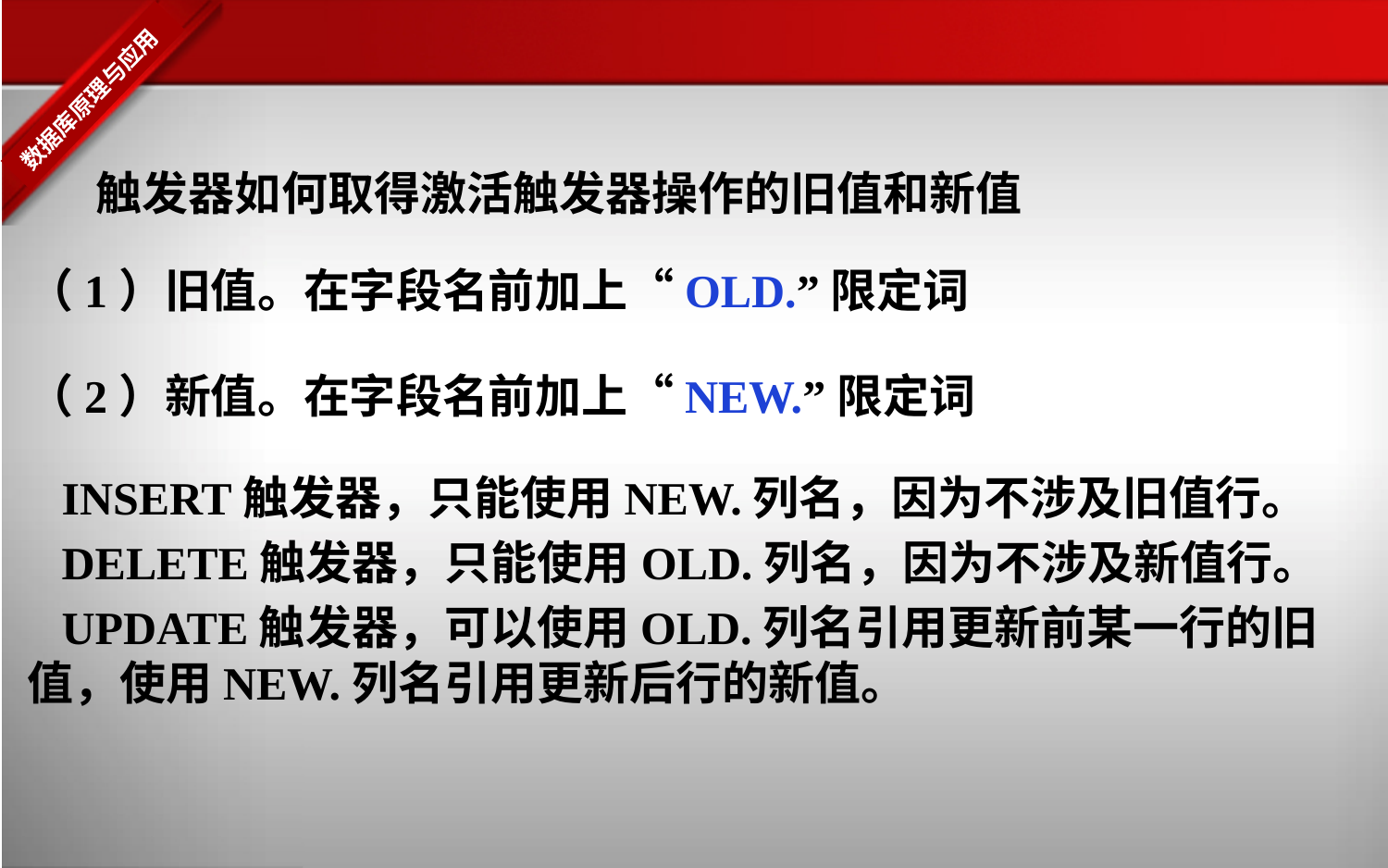

触发器如何取得激活触发器操作的旧值和新值
（1）旧值。在字段名前加上“OLD.”限定词
（2）新值。在字段名前加上“NEW.”限定词
   INSERT触发器，只能使用NEW.列名，因为不涉及旧值行。
   DELETE触发器，只能使用OLD.列名，因为不涉及新值行。
   UPDATE触发器，可以使用OLD.列名引用更新前某一行的旧值，使用NEW.列名引用更新后行的新值。